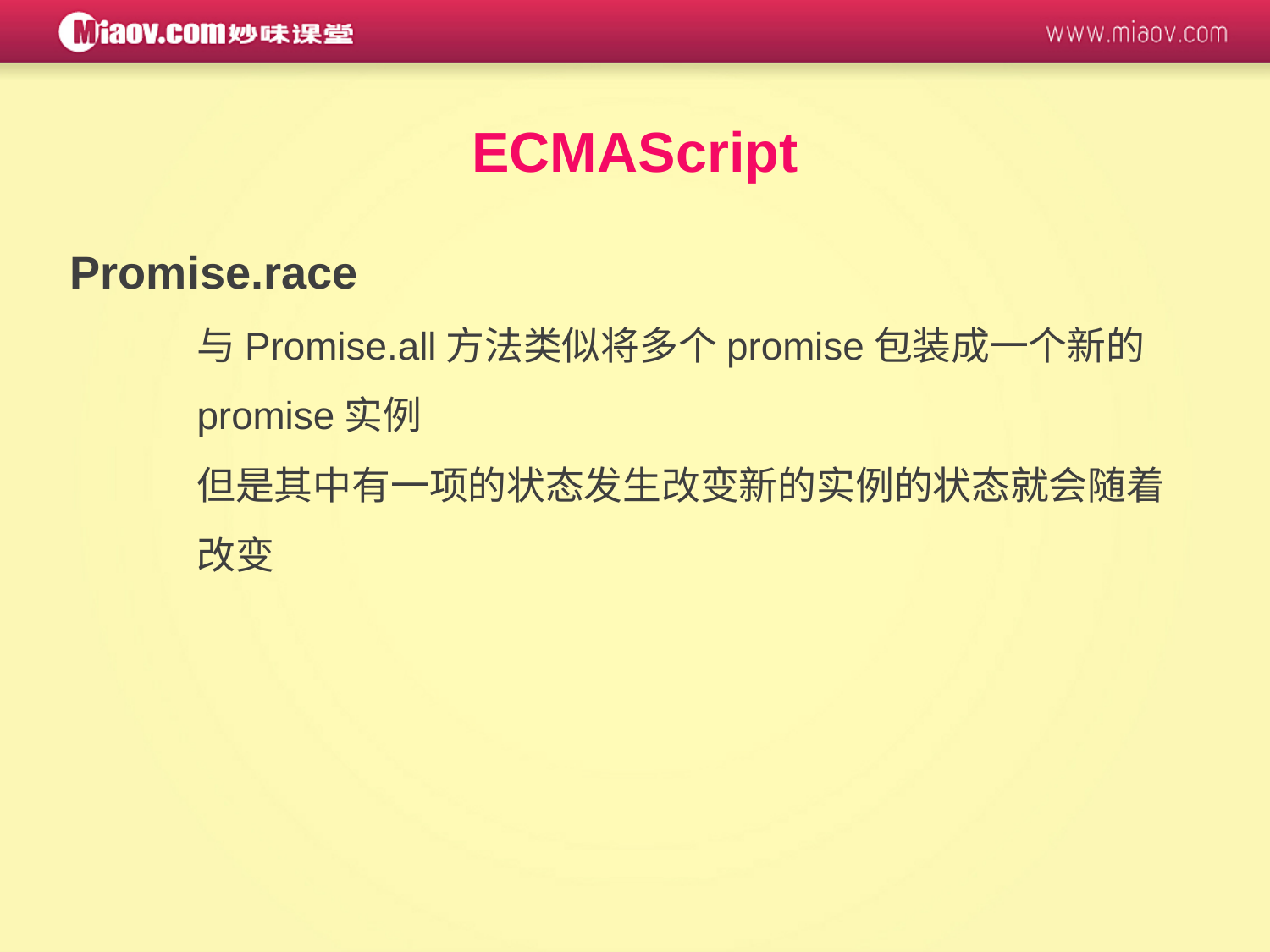

ECMAScript
Promise.race
与Promise.all方法类似将多个promise包装成一个新的promise实例
但是其中有一项的状态发生改变新的实例的状态就会随着改变